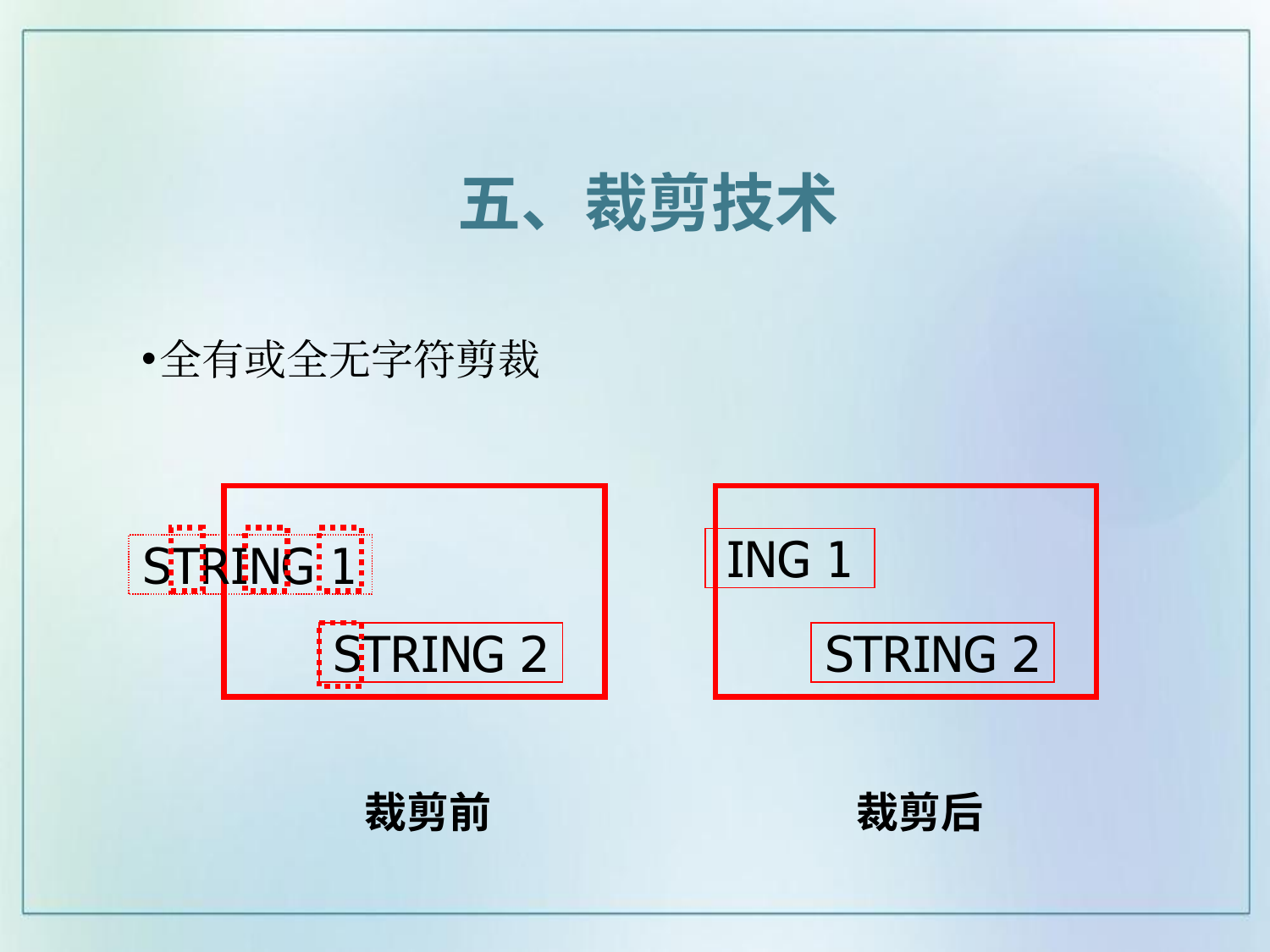

五、裁剪技术
全有或全无字符剪裁

STRING 1
STRING 2

裁剪前

ING 1
STRING 2
裁剪后